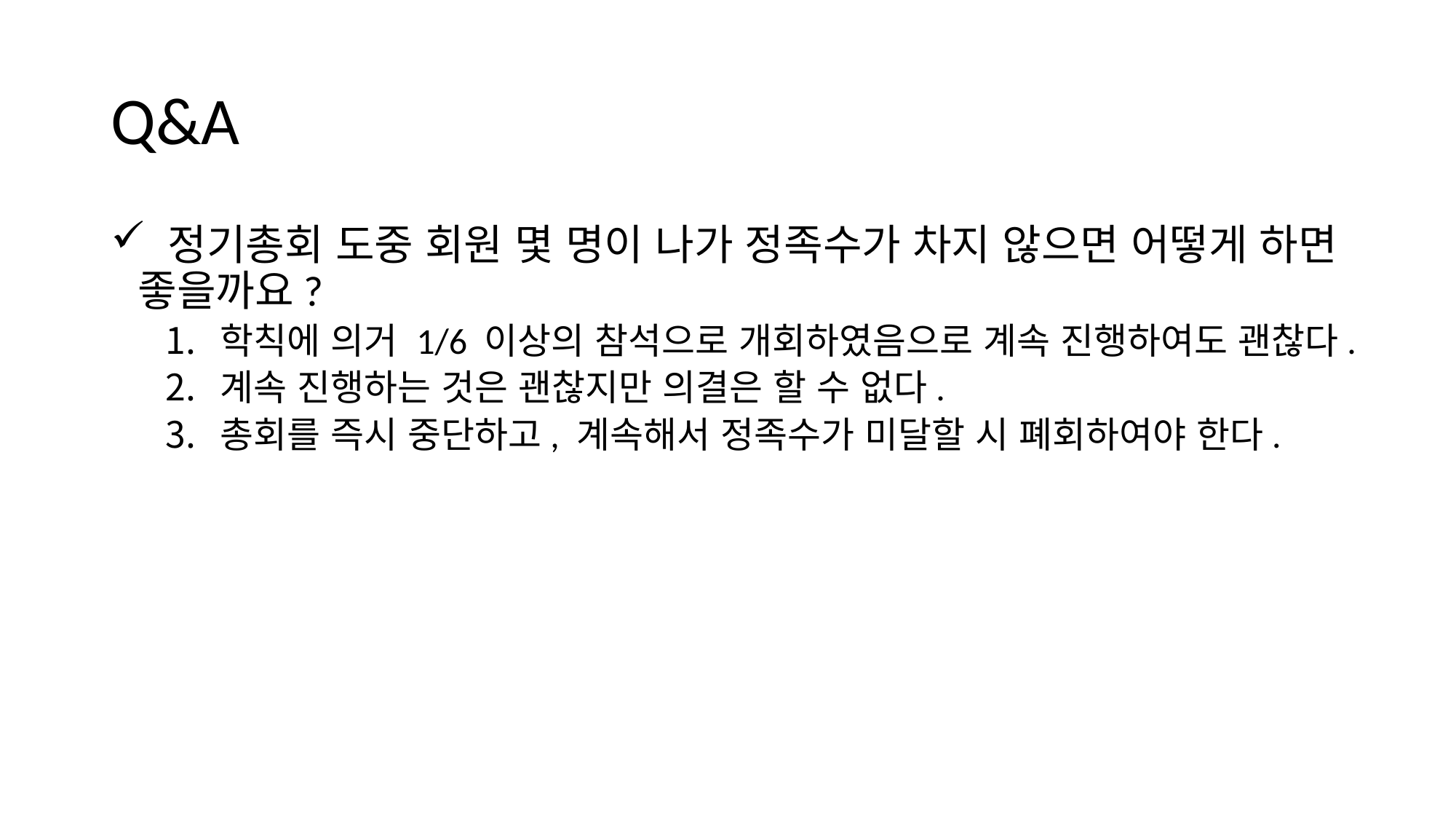

# Q&A
 정기총회 도중 회원 몇 명이 나가 정족수가 차지 않으면 어떻게 하면 좋을까요?
학칙에 의거 1/6 이상의 참석으로 개회하였음으로 계속 진행하여도 괜찮다.
계속 진행하는 것은 괜찮지만 의결은 할 수 없다.
총회를 즉시 중단하고, 계속해서 정족수가 미달할 시 폐회하여야 한다.